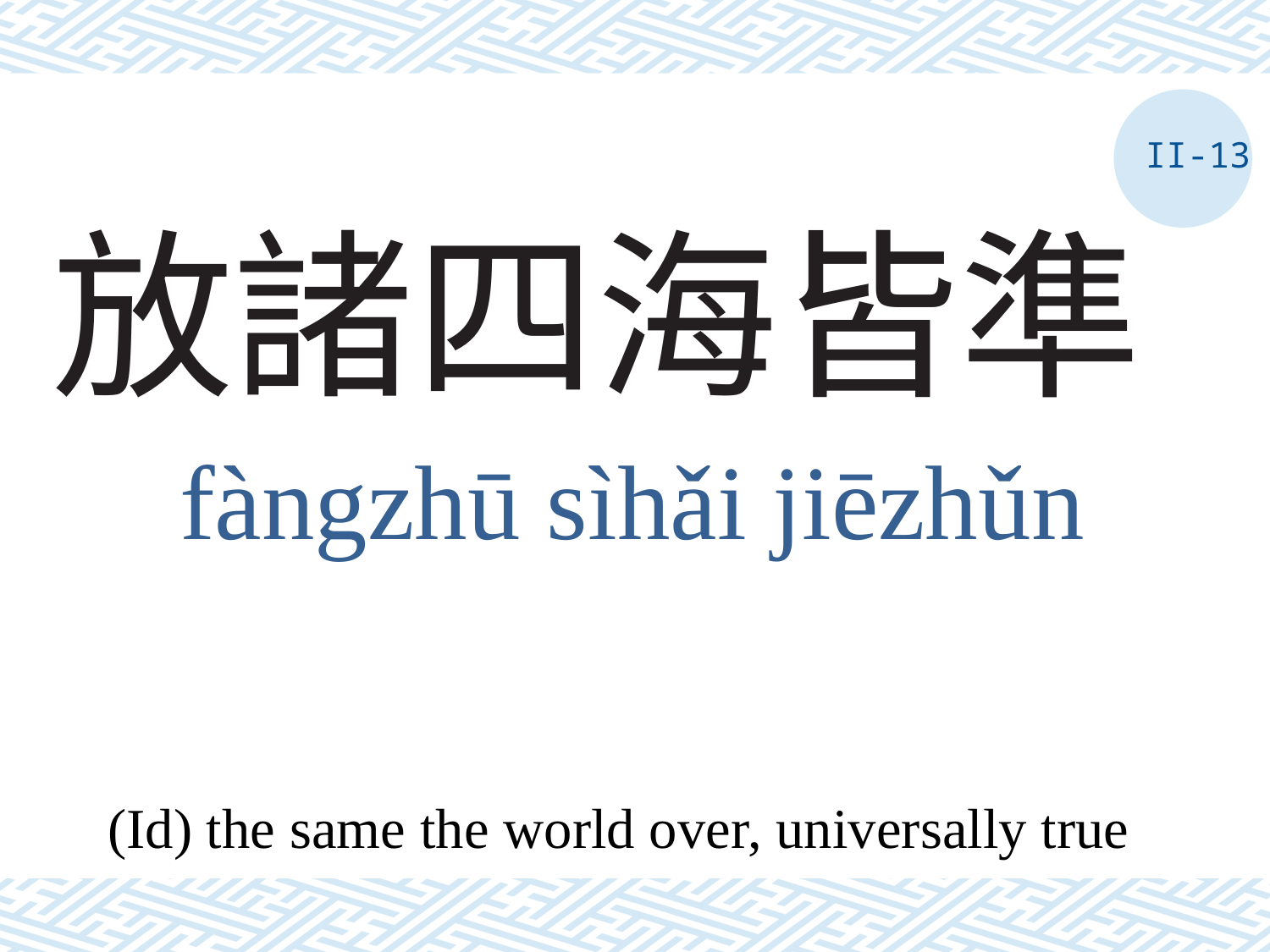

II-13

# 放諸四海皆準
fàngzhū sìhǎi jiēzhǔn
(Id) the same the world over, universally true